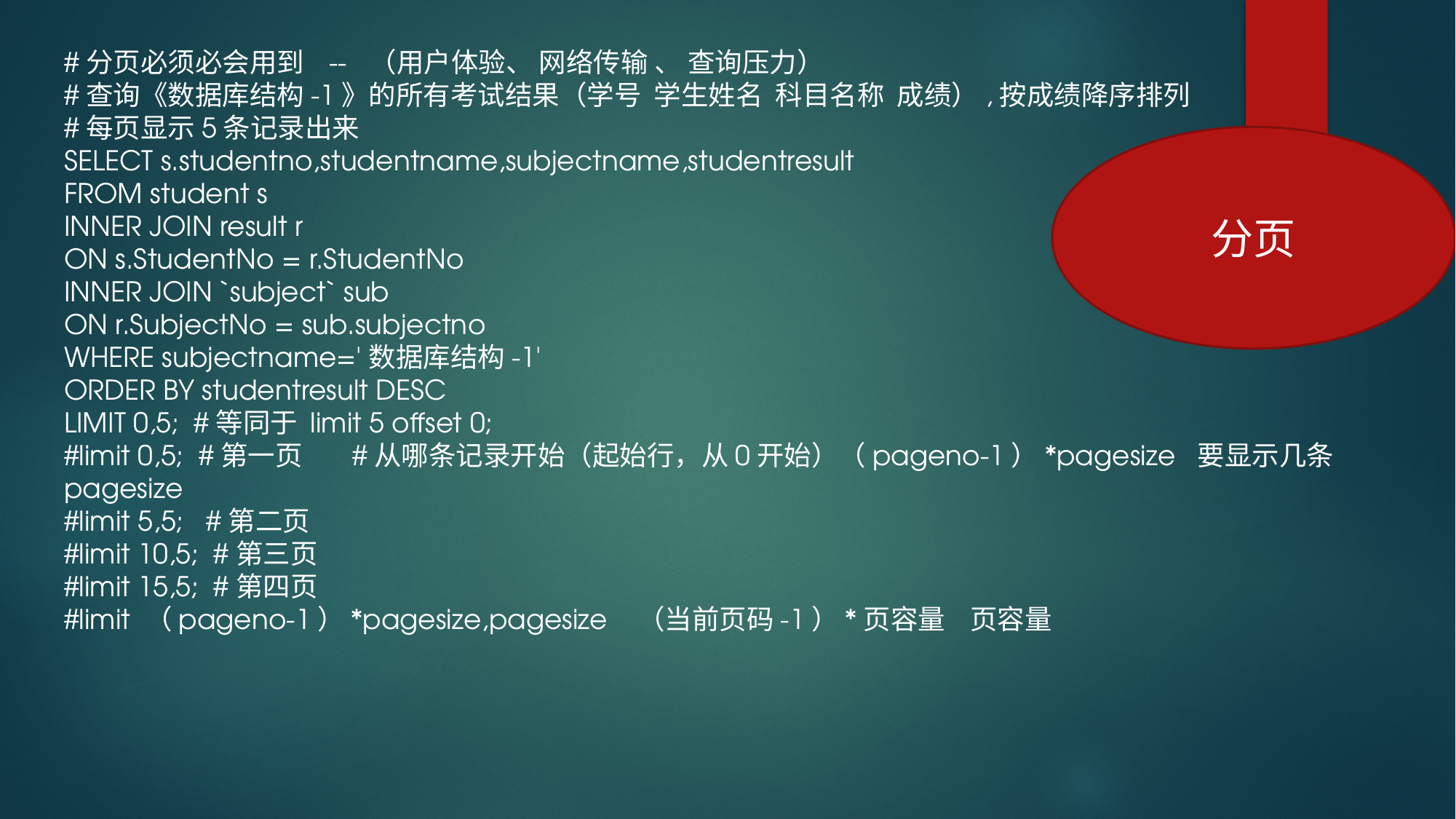

#分页必须必会用到   --  （用户体验、 网络传输 、 查询压力）
#查询《数据库结构-1》的所有考试结果（学号  学生姓名  科目名称  成绩）,按成绩降序排列
#每页显示5条记录出来
SELECT s.studentno,studentname,subjectname,studentresult
FROM student s
INNER JOIN result r
ON s.StudentNo = r.StudentNo
INNER JOIN `subject` sub
ON r.SubjectNo = sub.subjectno
WHERE subjectname='数据库结构-1'
ORDER BY studentresult DESC
LIMIT 0,5;  #等同于 limit 5 offset 0;
#limit 0,5;  #第一页       #从哪条记录开始（起始行，从0开始）（pageno-1）*pagesize  要显示几条pagesize
#limit 5,5;   #第二页
#limit 10,5;  #第三页
#limit 15,5;  #第四页
#limit （pageno-1）*pagesize,pagesize   （当前页码-1）*页容量    页容量

分页